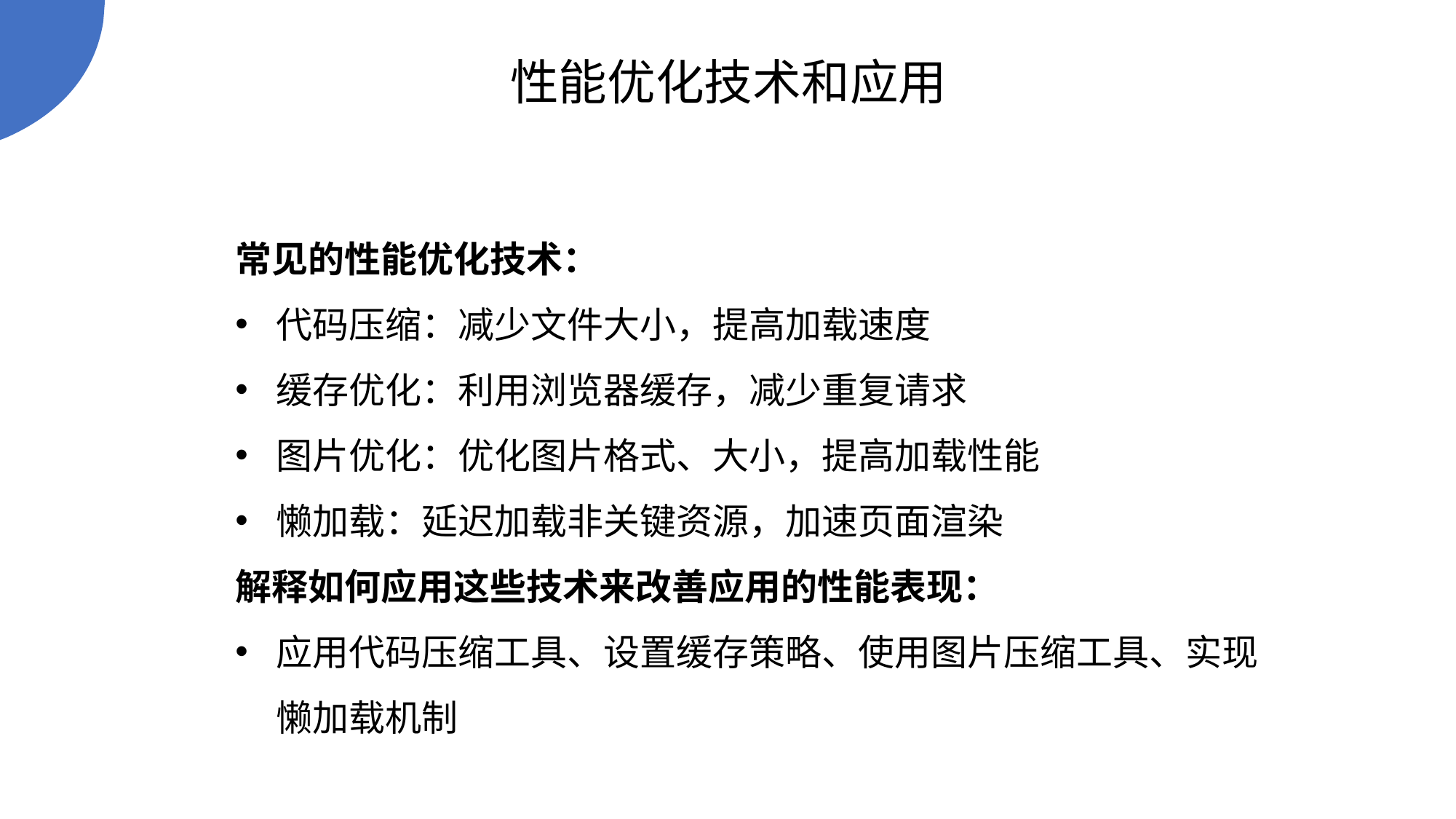

性能优化技术和应用
常见的性能优化技术：
代码压缩：减少文件大小，提高加载速度
缓存优化：利用浏览器缓存，减少重复请求
图片优化：优化图片格式、大小，提高加载性能
懒加载：延迟加载非关键资源，加速页面渲染
解释如何应用这些技术来改善应用的性能表现：
应用代码压缩工具、设置缓存策略、使用图片压缩工具、实现懒加载机制